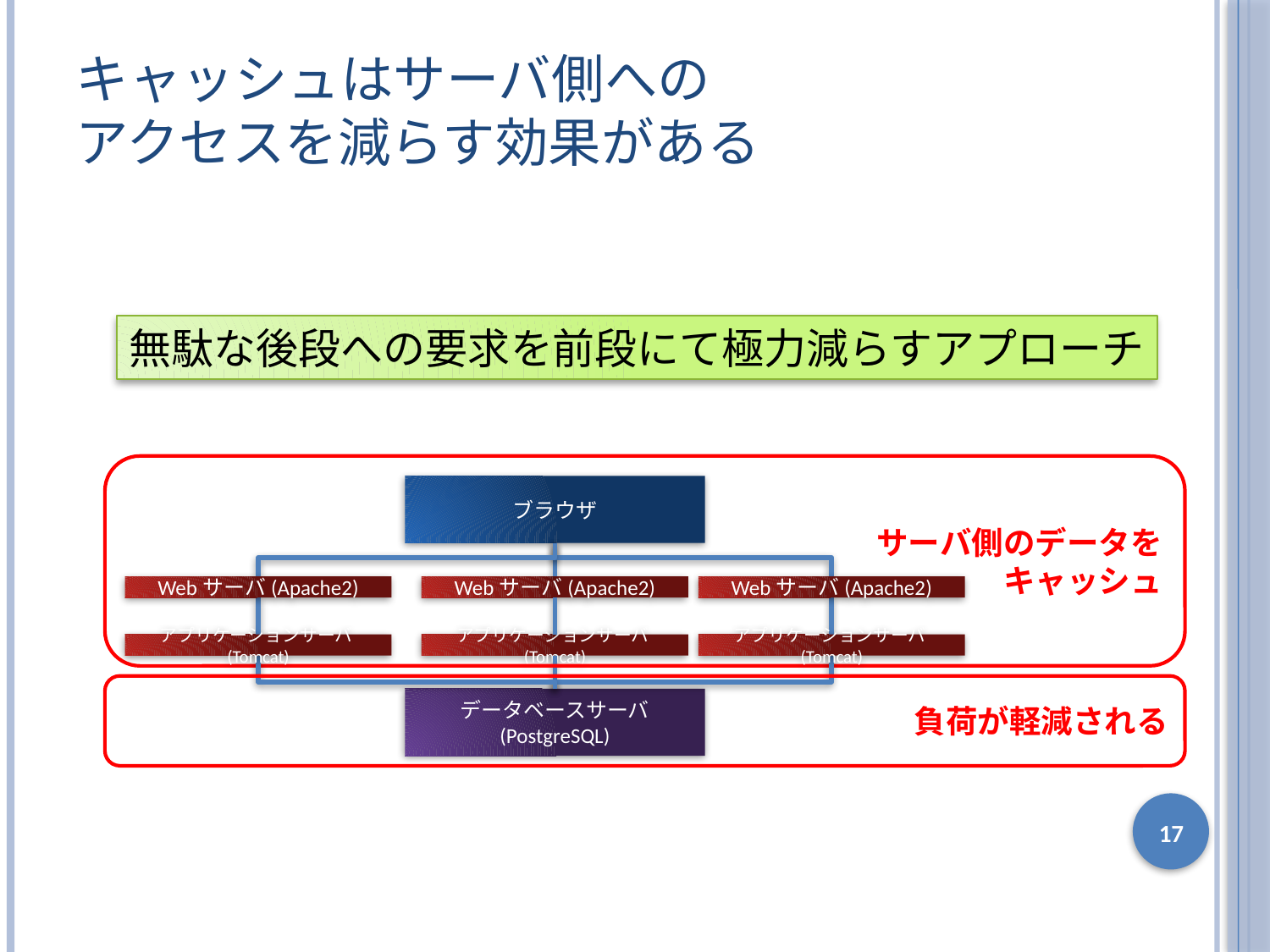

# キャッシュはサーバ側への アクセスを減らす効果がある
無駄な後段への要求を前段にて極力減らすアプローチ
サーバ側のデータを
キャッシュ
ブラウザ
Webサーバ(Apache2)
アプリケーションサーバ(Tomcat)
データベースサーバ
(PostgreSQL)
Webサーバ(Apache2)
Webサーバ(Apache2)
アプリケーションサーバ(Tomcat)
アプリケーションサーバ(Tomcat)
負荷が軽減される
17